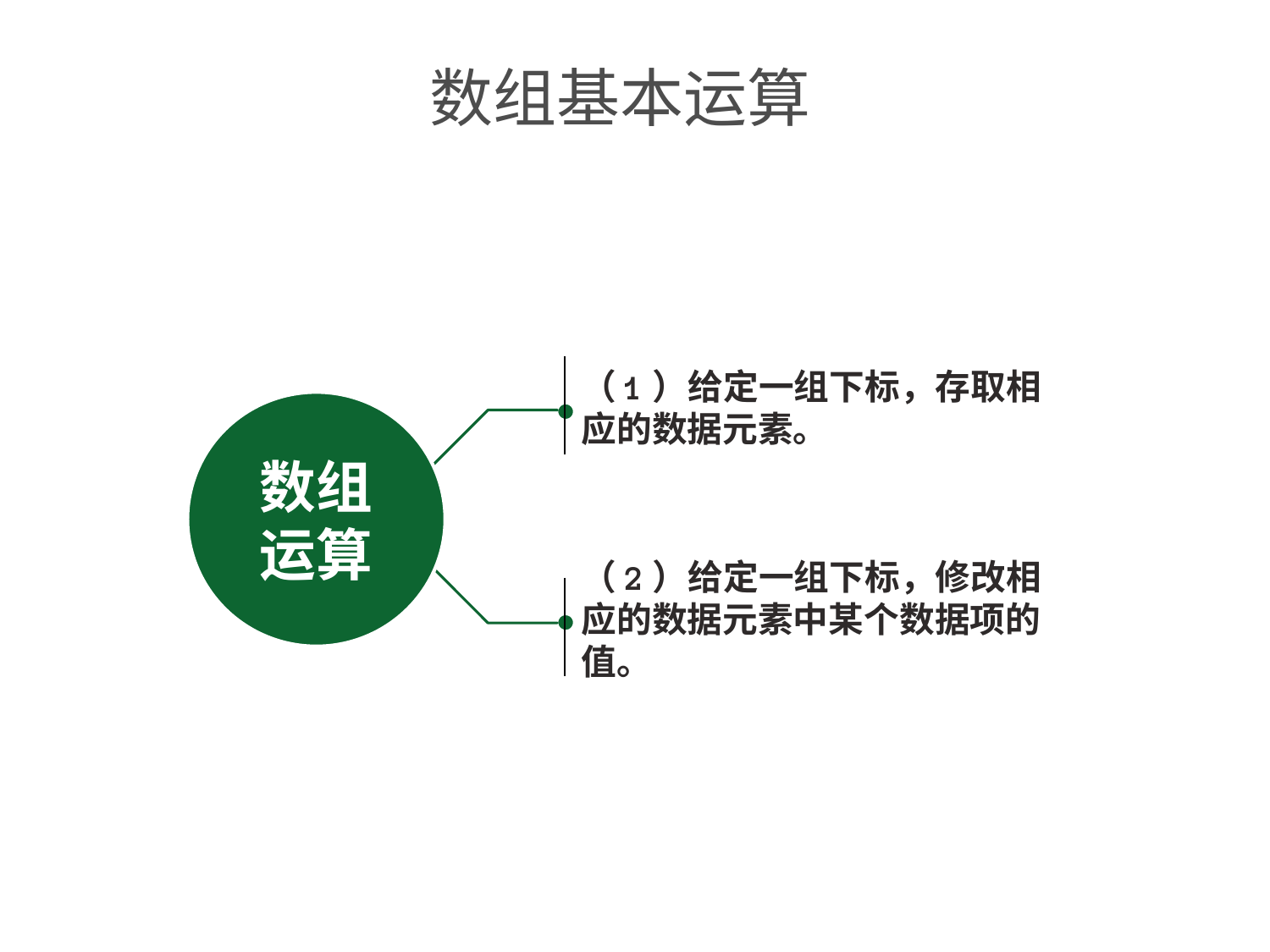

# 数组基本运算
（1）给定一组下标，存取相应的数据元素。
数组运算

（2）给定一组下标，修改相应的数据元素中某个数据项的值。

16